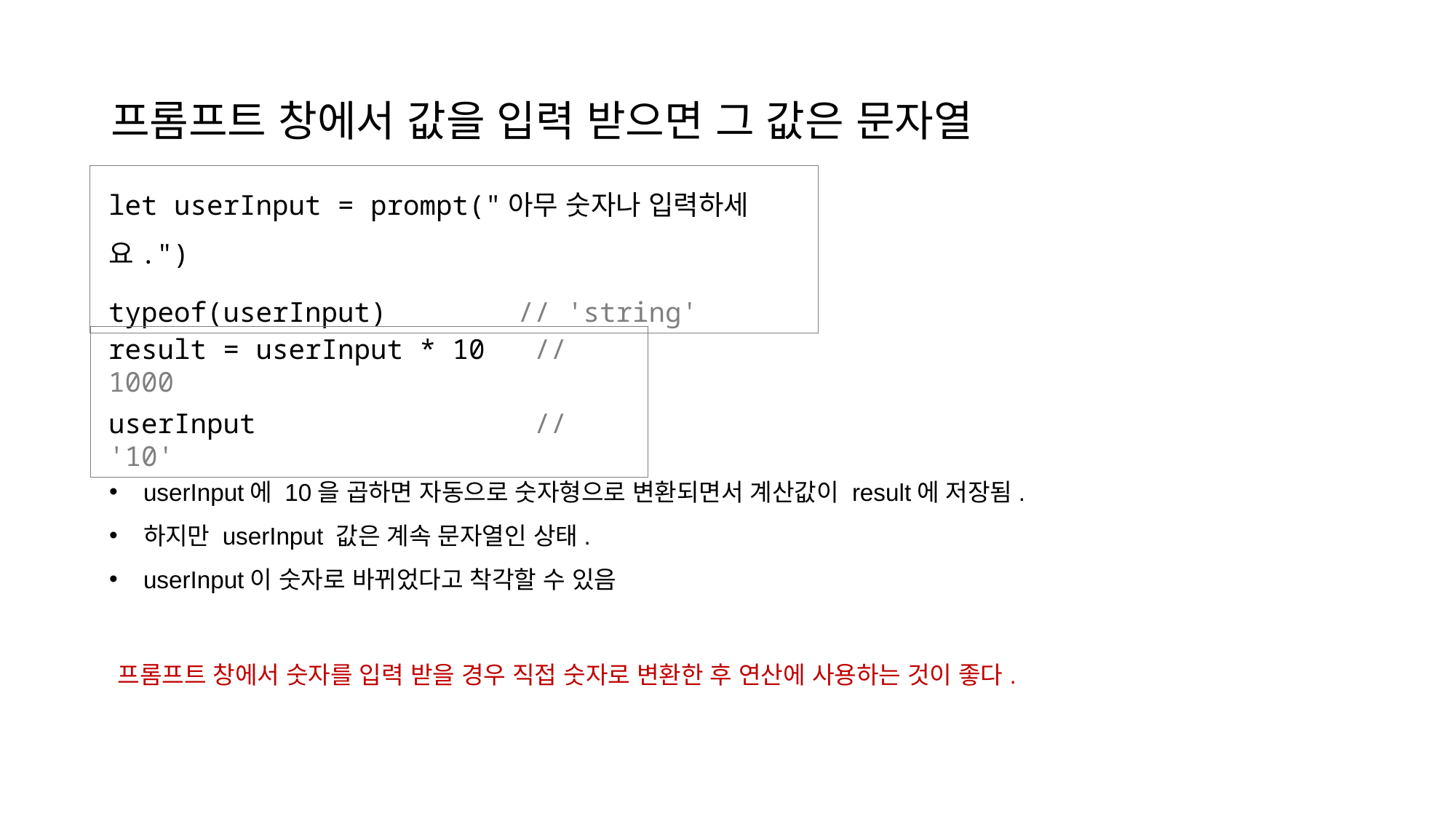

# 프롬프트 창에서 값을 입력 받으면 그 값은 문자열
let userInput = prompt("아무 숫자나 입력하세요.")
typeof(userInput)        // 'string'
result = userInput * 10   // 1000
userInput                 // '10'
userInput에 10을 곱하면 자동으로 숫자형으로 변환되면서 계산값이 result에 저장됨.
하지만 userInput 값은 계속 문자열인 상태.
userInput이 숫자로 바뀌었다고 착각할 수 있음
프롬프트 창에서 숫자를 입력 받을 경우 직접 숫자로 변환한 후 연산에 사용하는 것이 좋다.